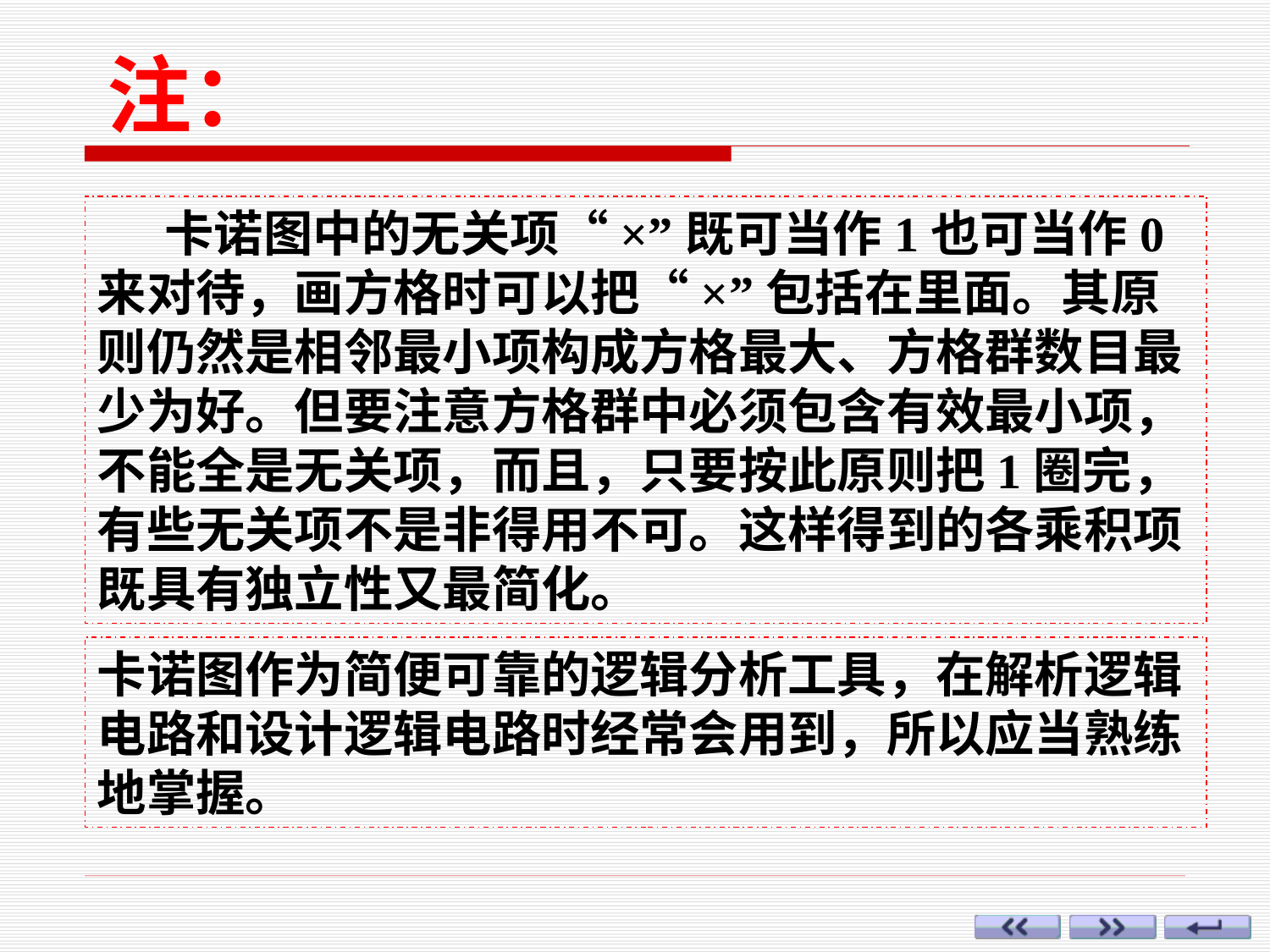

注：
      卡诺图中的无关项“×”既可当作1也可当作0来对待，画方格时可以把“×”包括在里面。其原则仍然是相邻最小项构成方格最大、方格群数目最少为好。但要注意方格群中必须包含有效最小项，不能全是无关项，而且，只要按此原则把1圈完，有些无关项不是非得用不可。这样得到的各乘积项既具有独立性又最简化。
卡诺图作为简便可靠的逻辑分析工具，在解析逻辑电路和设计逻辑电路时经常会用到，所以应当熟练地掌握。